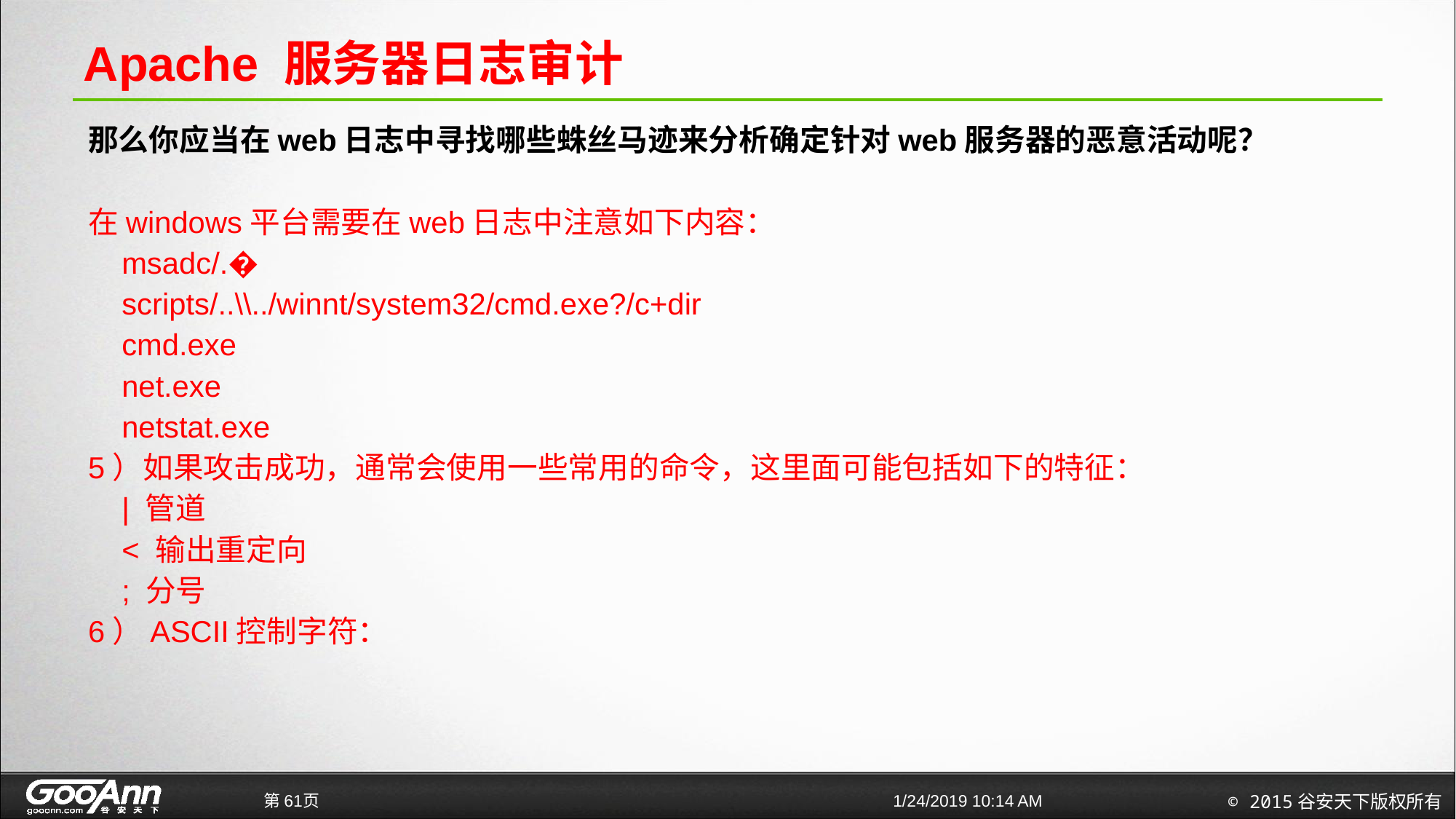

# Apache 服务器日志审计
那么你应当在web日志中寻找哪些蛛丝马迹来分析确定针对web服务器的恶意活动呢？

在windows平台需要在web日志中注意如下内容：
    msadc/.�
    scripts/..\\../winnt/system32/cmd.exe?/c+dir
    cmd.exe
    net.exe
    netstat.exe
5）如果攻击成功，通常会使用一些常用的命令，这里面可能包括如下的特征：
    | 管道
    < 输出重定向
    ; 分号
6）ASCII控制字符：